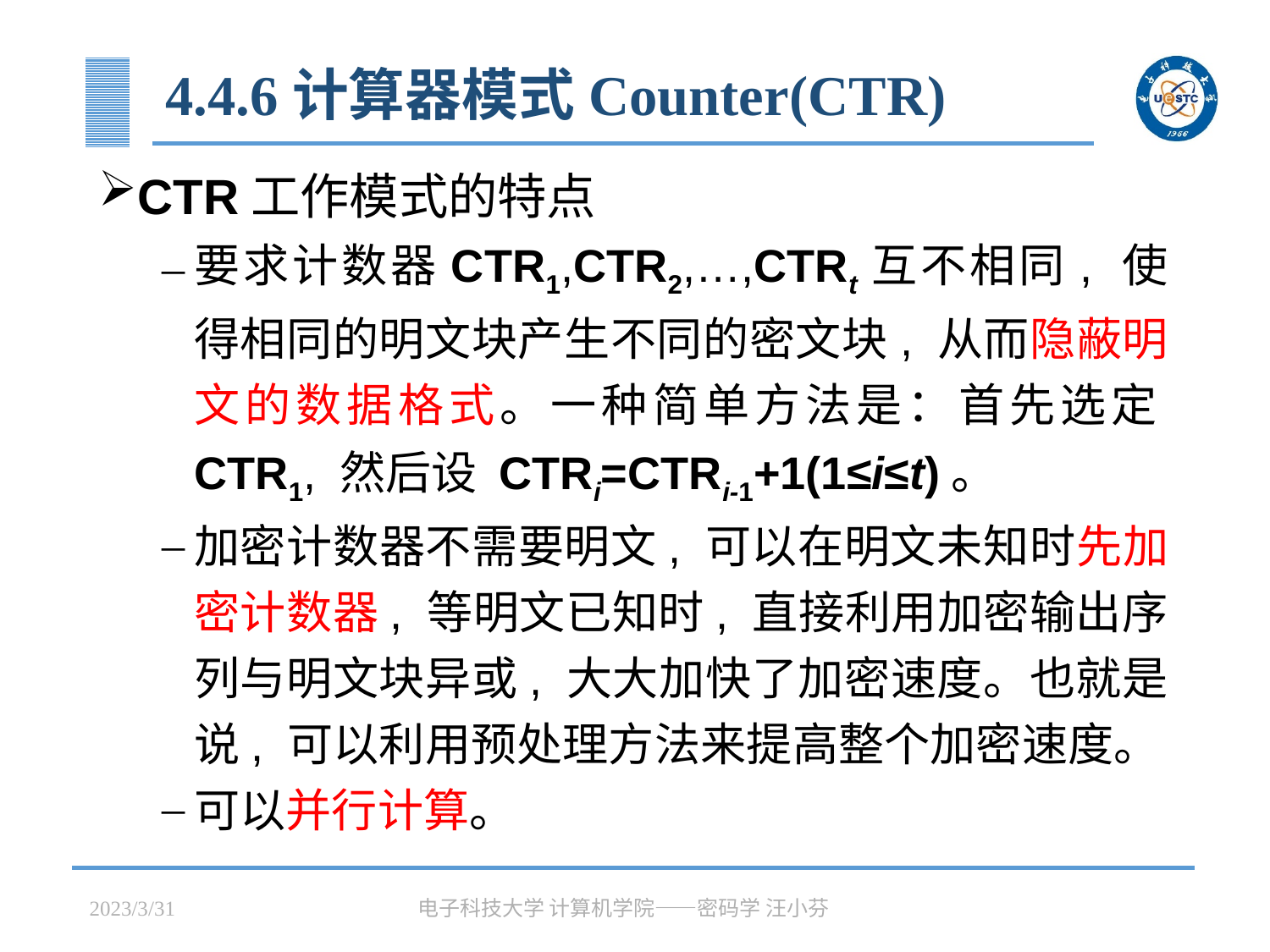

# 4.4.6计算器模式Counter(CTR)
CTR工作模式的特点
要求计数器CTR1,CTR2,…,CTRt互不相同, 使得相同的明文块产生不同的密文块, 从而隐蔽明文的数据格式。一种简单方法是：首先选定CTR1, 然后设 CTRi=CTRi-1+1(1≤i≤t)。
加密计数器不需要明文, 可以在明文未知时先加密计数器, 等明文已知时, 直接利用加密输出序列与明文块异或, 大大加快了加密速度。也就是说, 可以利用预处理方法来提高整个加密速度。
可以并行计算。

2023/3/31
电子科技大学 计算机学院——密码学 汪小芬